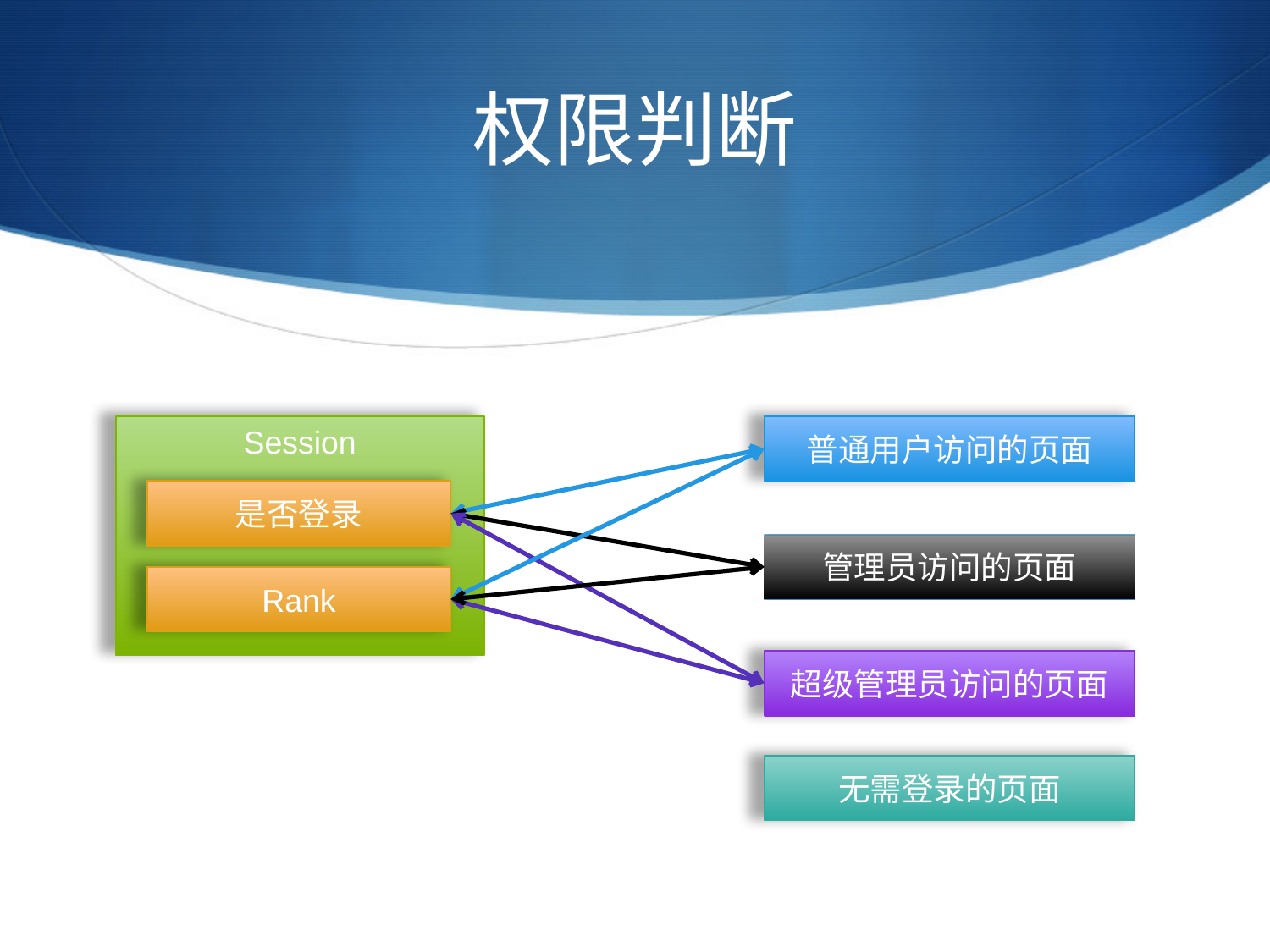

# 权限判断
Session
普通用户访问的页面
是否登录
管理员访问的页面
Rank
超级管理员访问的页面
无需登录的页面